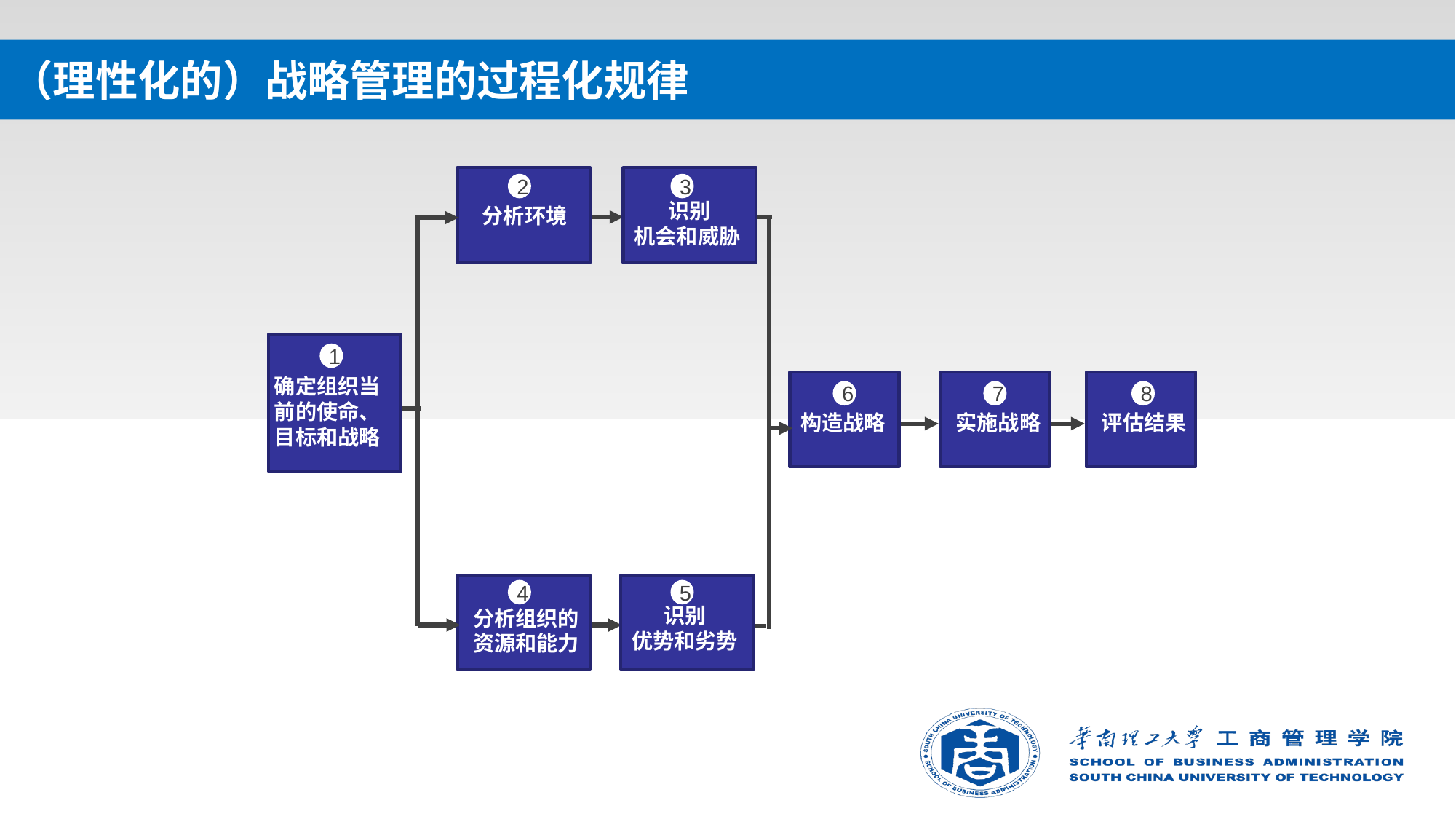

# （理性化的）战略管理的过程化规律

2
3
识别
机会和威胁

1
确定组织当前的使命、目标和战略

6
7
8
构造战略
实施战略
评估结果

5
4
识别
优势和劣势
分析组织的
资源和能力
分析环境